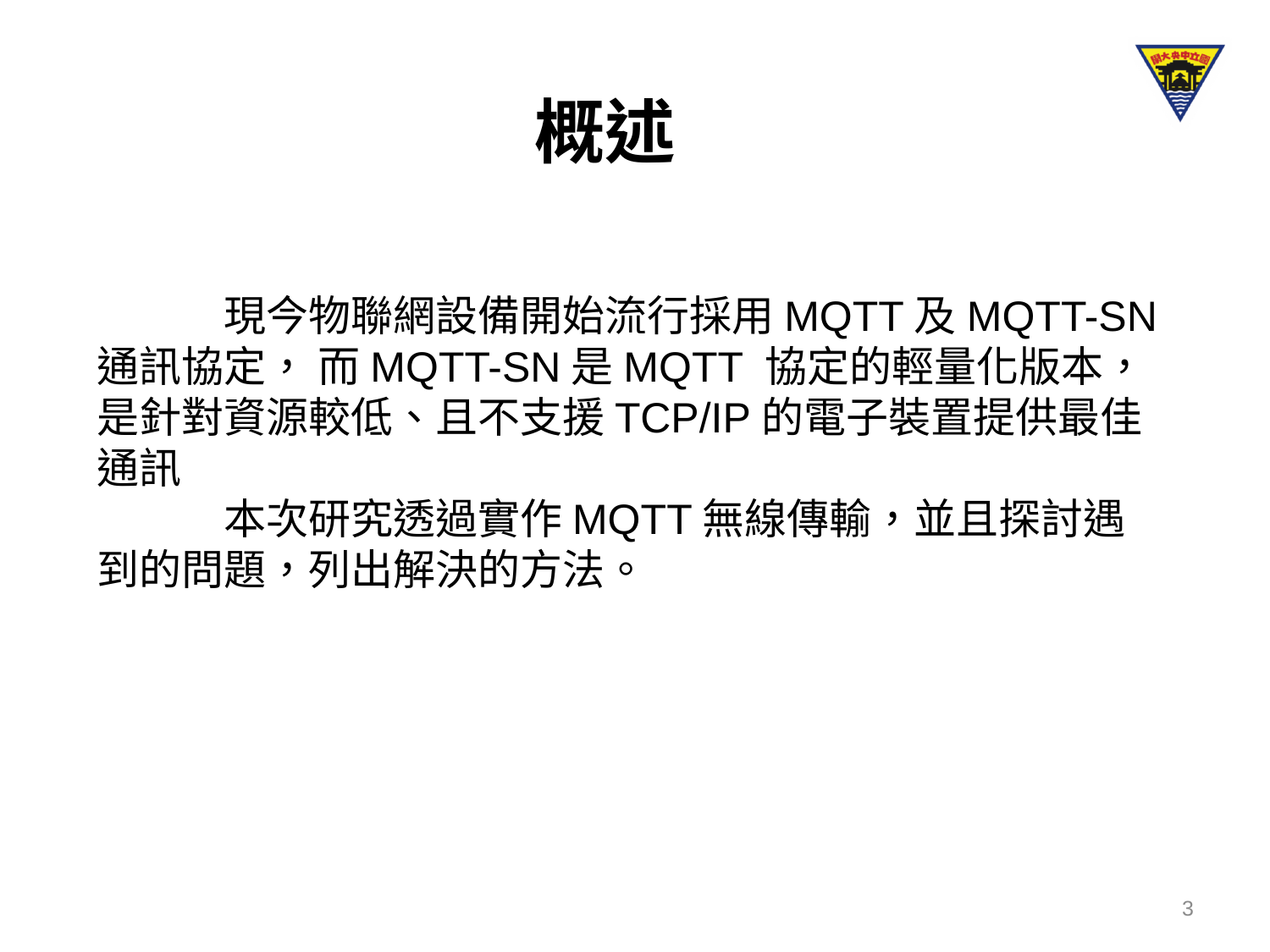

# 概述

	現今物聯網設備開始流行採用MQTT及MQTT-SN通訊協定， 而MQTT-SN是MQTT 協定的輕量化版本，是針對資源較低、且不支援TCP/IP的電子裝置提供最佳通訊
	本次研究透過實作MQTT無線傳輸，並且探討遇到的問題，列出解決的方法。

3